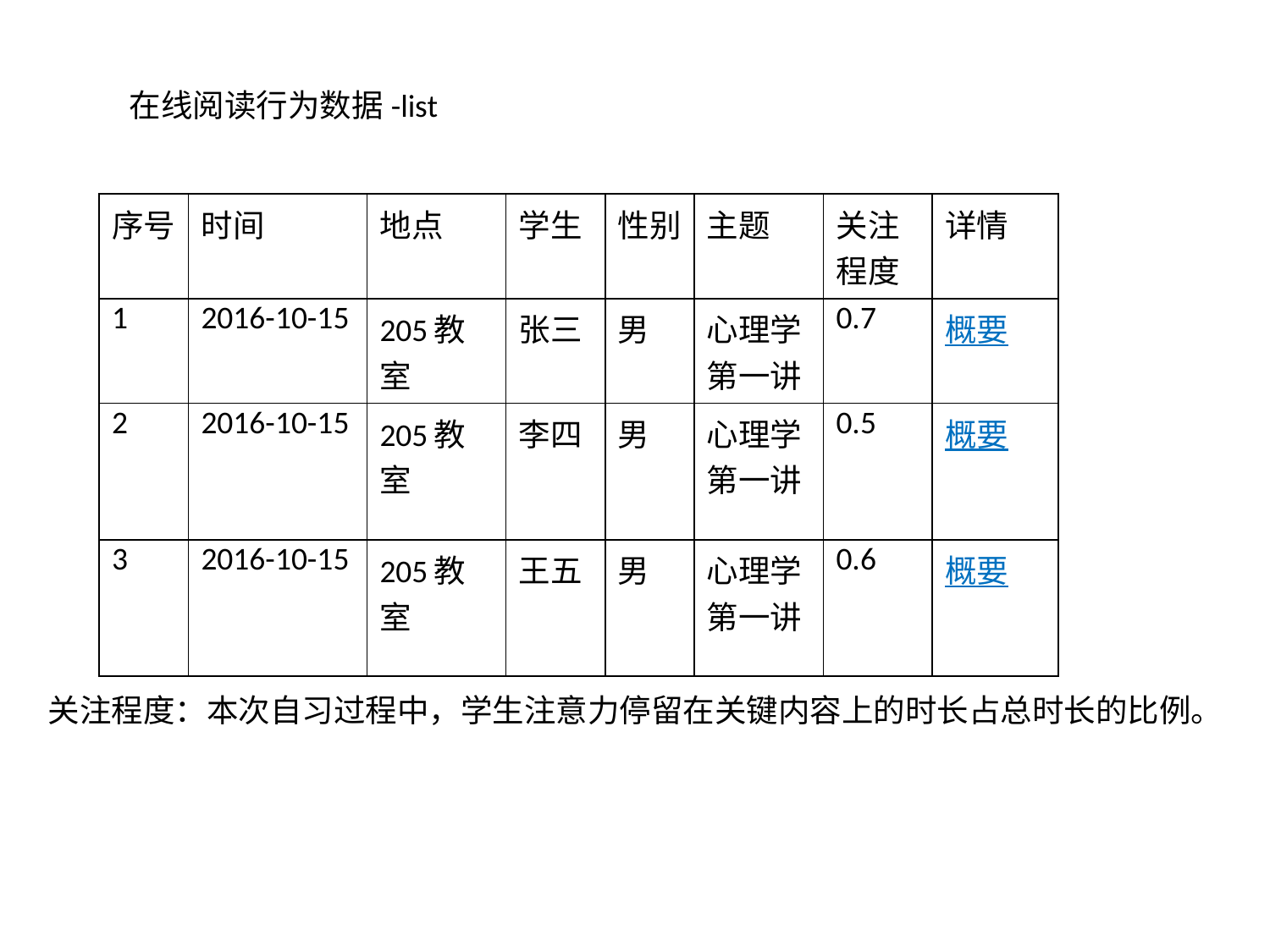

在线阅读行为数据-list
| 序号 | 时间 | 地点 | 学生 | 性别 | 主题 | 关注程度 | 详情 |
| --- | --- | --- | --- | --- | --- | --- | --- |
| 1 | 2016-10-15 | 205教室 | 张三 | 男 | 心理学第一讲 | 0.7 | 概要 |
| 2 | 2016-10-15 | 205教室 | 李四 | 男 | 心理学第一讲 | 0.5 | 概要 |
| 3 | 2016-10-15 | 205教室 | 王五 | 男 | 心理学第一讲 | 0.6 | 概要 |
关注程度：本次自习过程中，学生注意力停留在关键内容上的时长占总时长的比例。